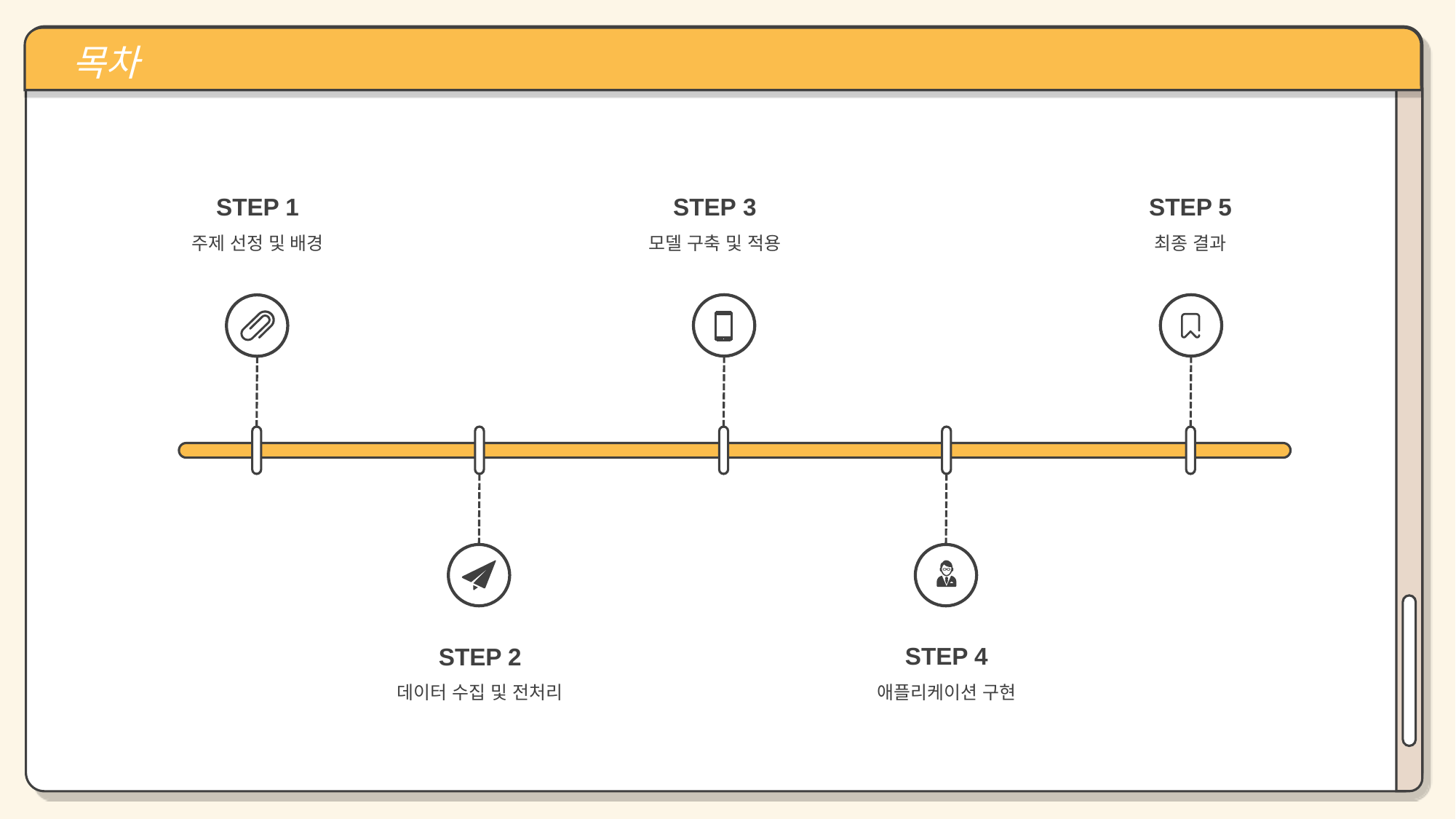

목차

STEP 1
주제 선정 및 배경
STEP 3
모델 구축 및 적용
STEP 5
최종 결과

STEP 4
애플리케이션 구현
STEP 2
데이터 수집 및 전처리